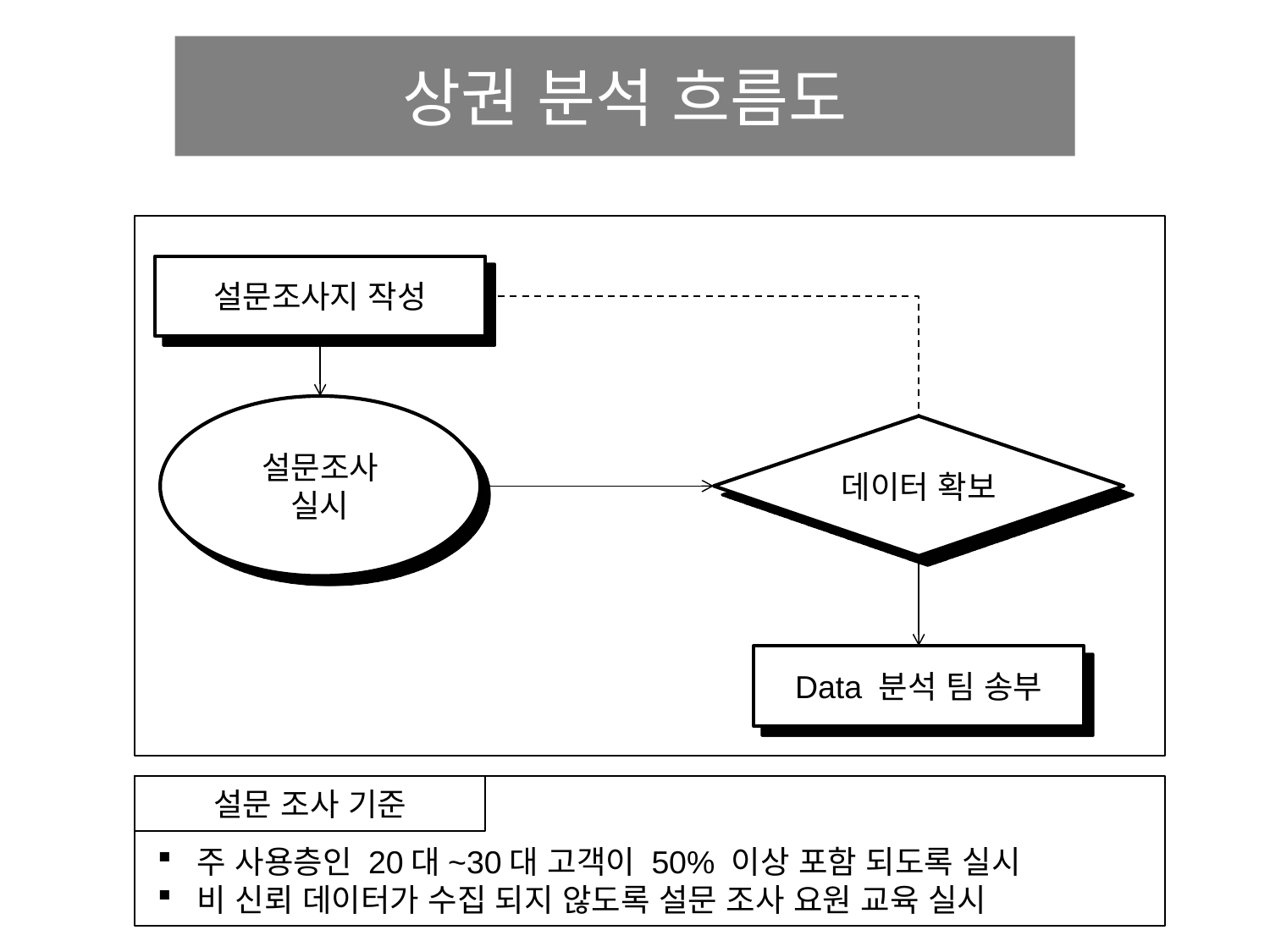

상권 분석 흐름도

설문조사지 작성
설문조사
실시
데이터 확보
Data 분석 팀 송부
설문 조사 기준

주 사용층인 20대~30대 고객이 50% 이상 포함 되도록 실시
비 신뢰 데이터가 수집 되지 않도록 설문 조사 요원 교육 실시